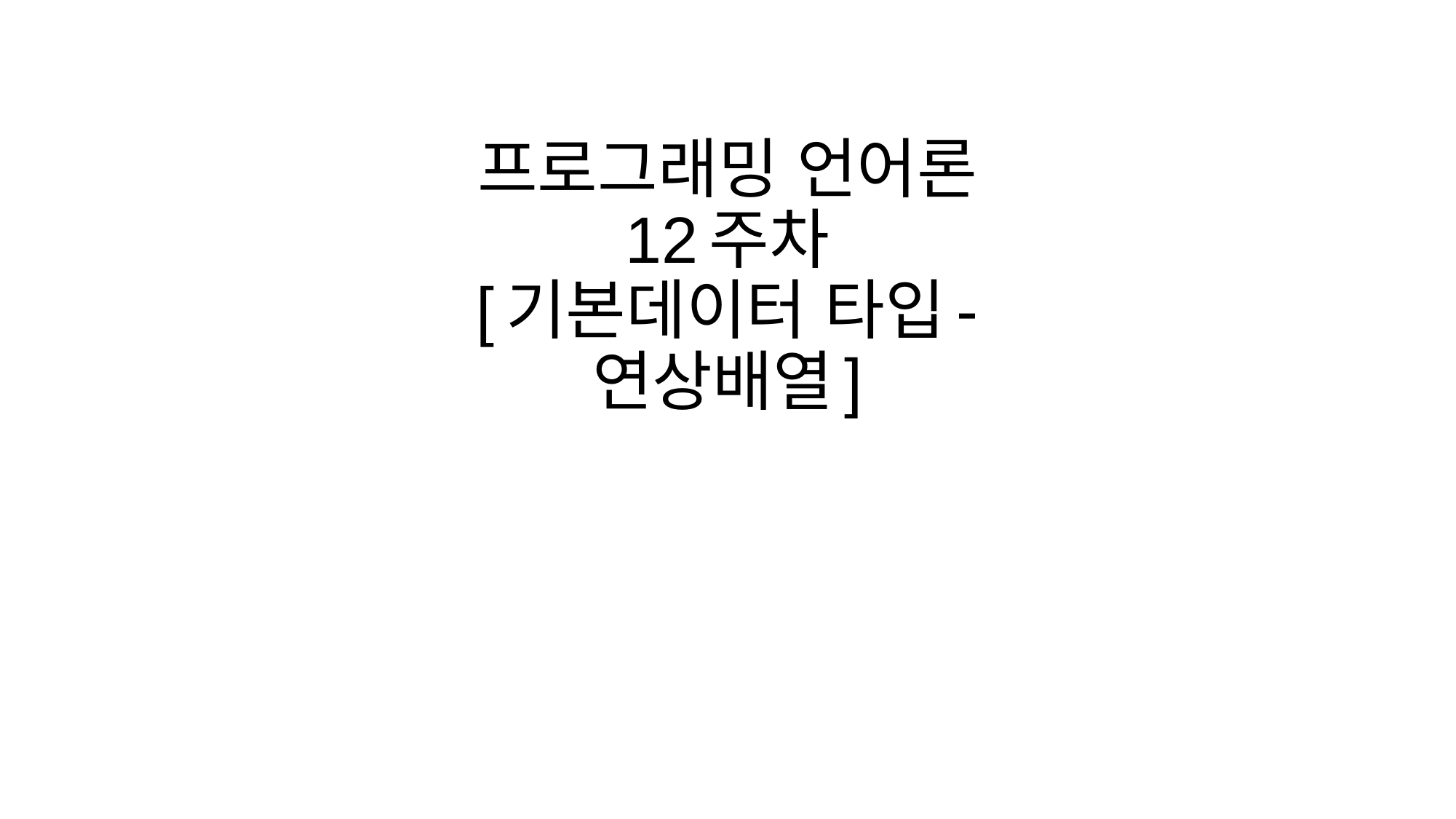

# 프로그래밍 언어론 12주차 [기본데이터 타입- 연상배열]